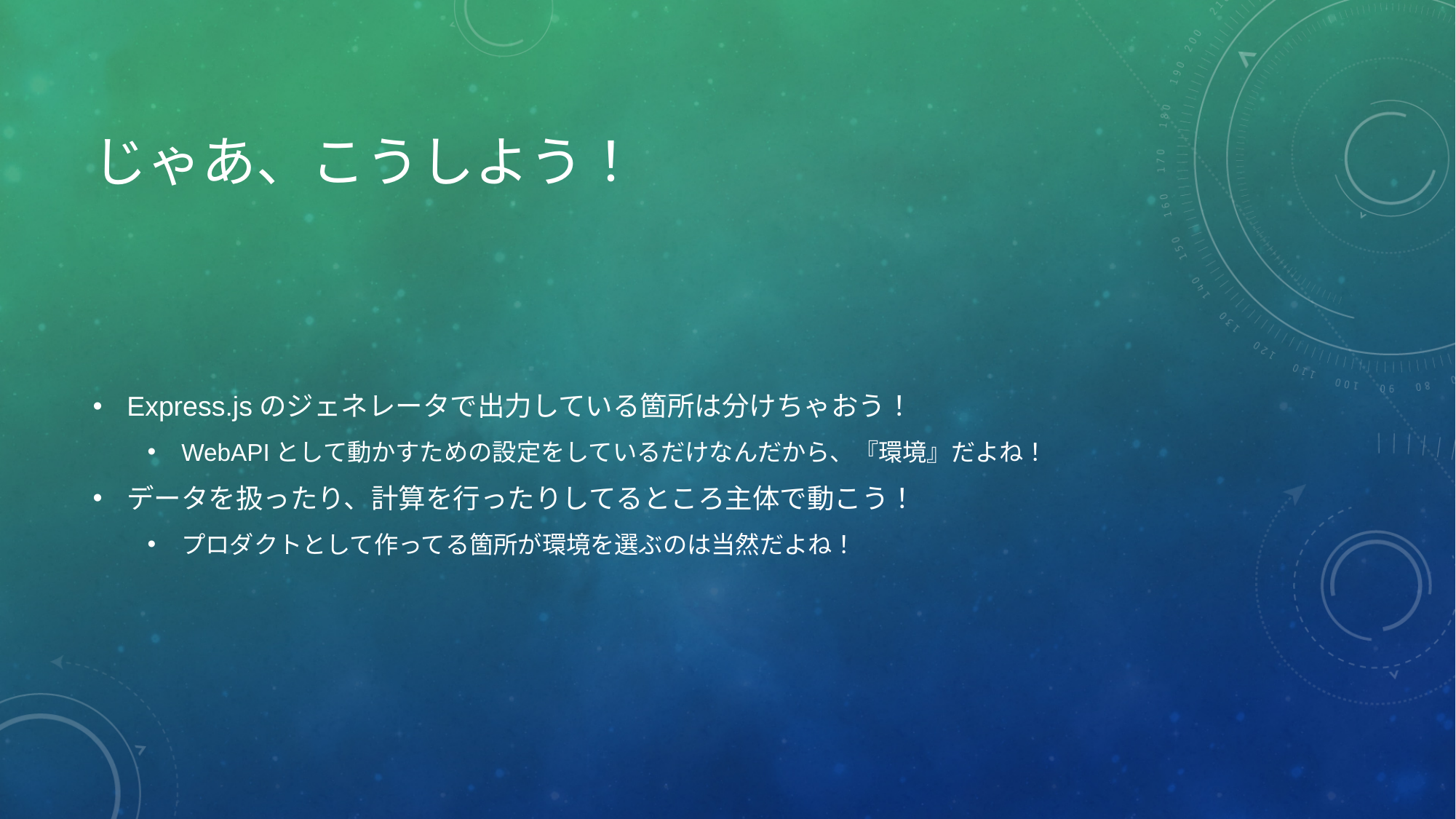

# じゃあ、こうしよう！
Express.jsのジェネレータで出力している箇所は分けちゃおう！
WebAPIとして動かすための設定をしているだけなんだから、『環境』だよね！
データを扱ったり、計算を行ったりしてるところ主体で動こう！
プロダクトとして作ってる箇所が環境を選ぶのは当然だよね！